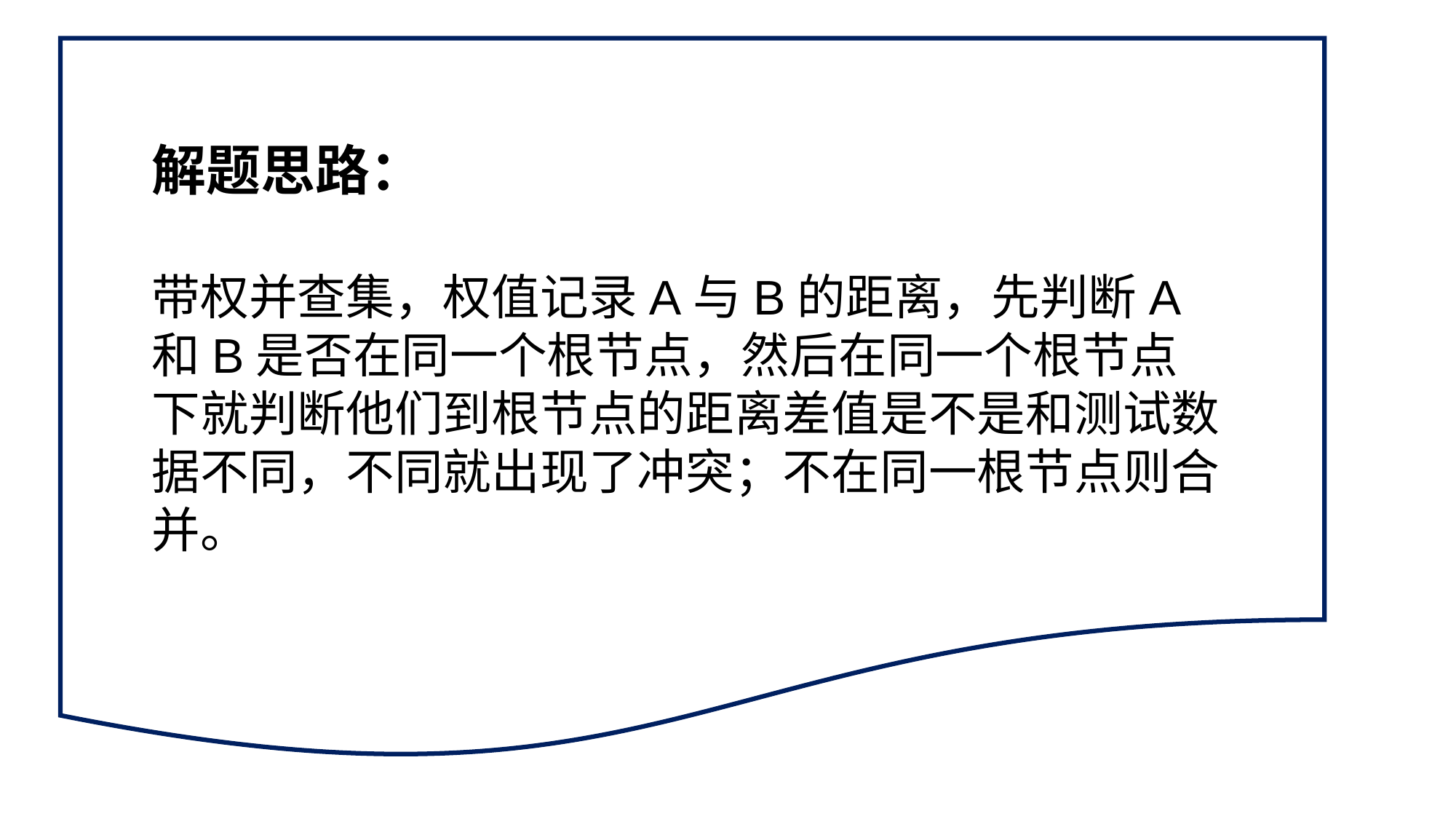

解题思路：

带权并查集，权值记录A与B的距离，先判断A和B是否在同一个根节点，然后在同一个根节点下就判断他们到根节点的距离差值是不是和测试数据不同，不同就出现了冲突；不在同一根节点则合并。